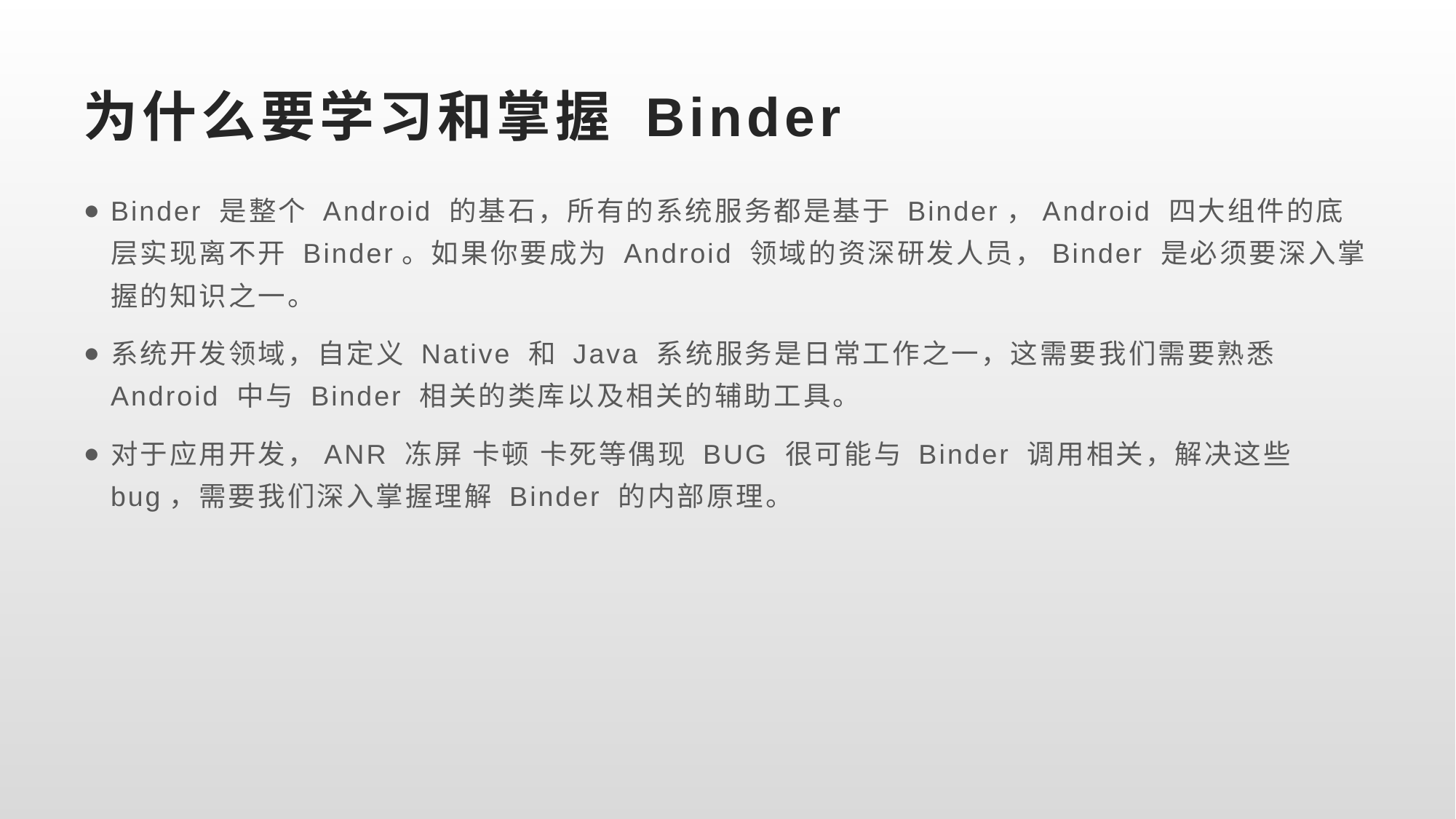

# 为什么要学习和掌握 Binder
Binder 是整个 Android 的基石，所有的系统服务都是基于 Binder，Android 四大组件的底层实现离不开 Binder。如果你要成为 Android 领域的资深研发人员，Binder 是必须要深入掌握的知识之一。
系统开发领域，自定义 Native 和 Java 系统服务是日常工作之一，这需要我们需要熟悉 Android 中与 Binder 相关的类库以及相关的辅助工具。
对于应用开发，ANR 冻屏 卡顿 卡死等偶现 BUG 很可能与 Binder 调用相关，解决这些 bug，需要我们深入掌握理解 Binder 的内部原理。